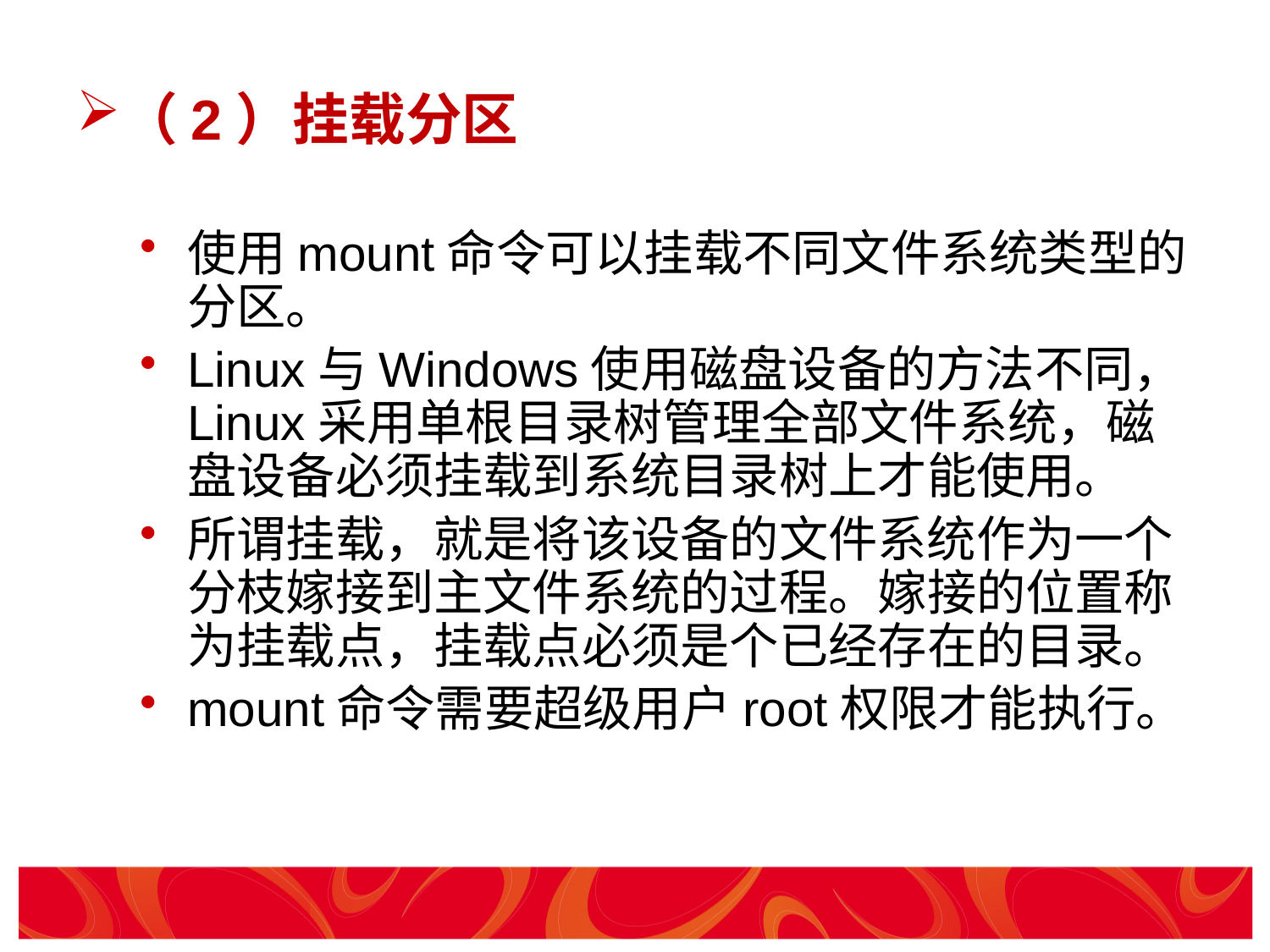

# （2）挂载分区
使用mount命令可以挂载不同文件系统类型的分区。
Linux与Windows使用磁盘设备的方法不同，Linux采用单根目录树管理全部文件系统，磁盘设备必须挂载到系统目录树上才能使用。
所谓挂载，就是将该设备的文件系统作为一个分枝嫁接到主文件系统的过程。嫁接的位置称为挂载点，挂载点必须是个已经存在的目录。
mount命令需要超级用户root权限才能执行。